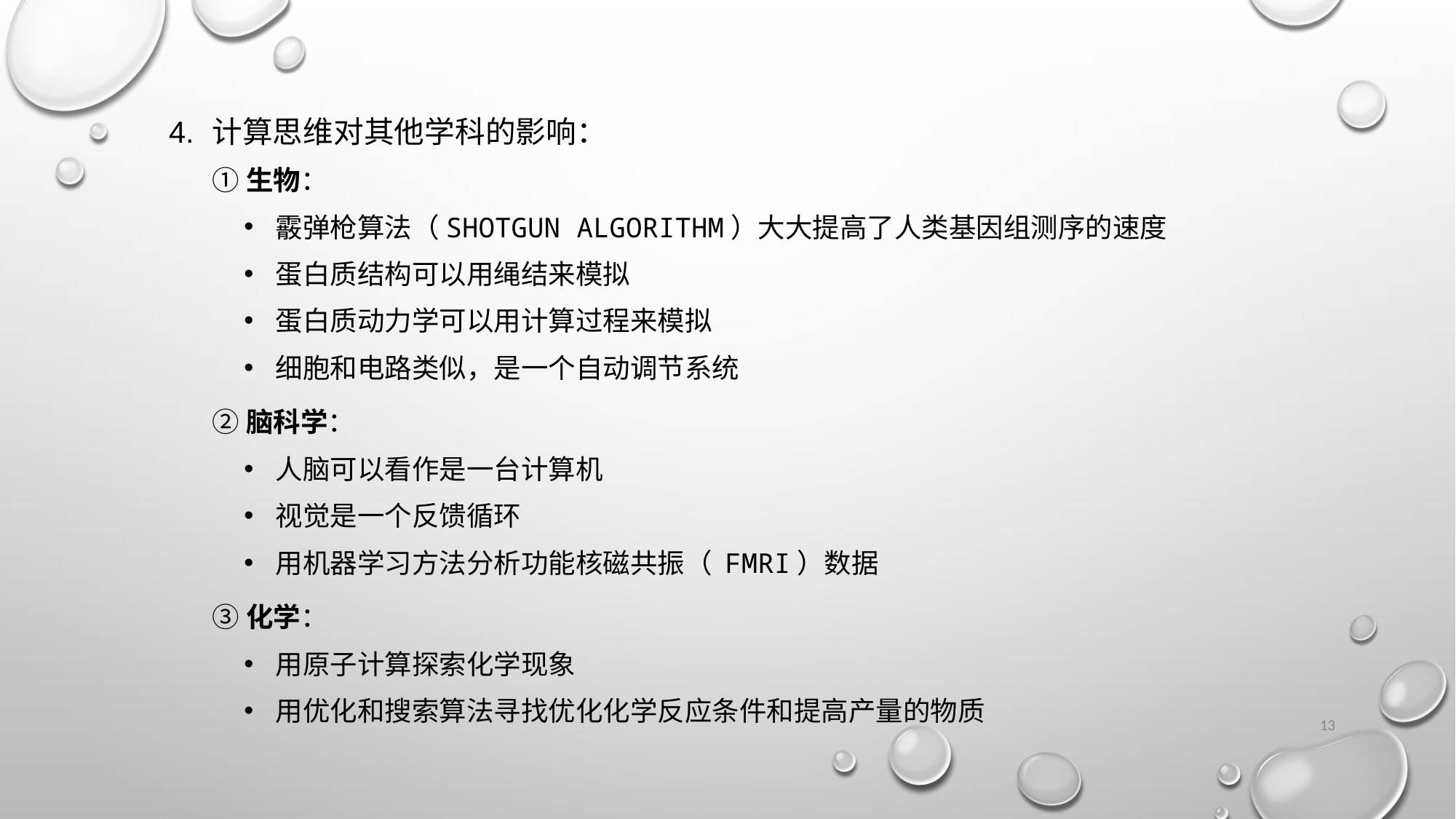

计算思维对其他学科的影响：
①生物：
霰弹枪算法（Shotgun algorithm）大大提高了人类基因组测序的速度
蛋白质结构可以用绳结来模拟
蛋白质动力学可以用计算过程来模拟
细胞和电路类似，是一个自动调节系统
②脑科学：
人脑可以看作是一台计算机
视觉是一个反馈循环
用机器学习方法分析功能核磁共振（ fMRI）数据
③化学：
用原子计算探索化学现象
用优化和搜索算法寻找优化化学反应条件和提高产量的物质
13